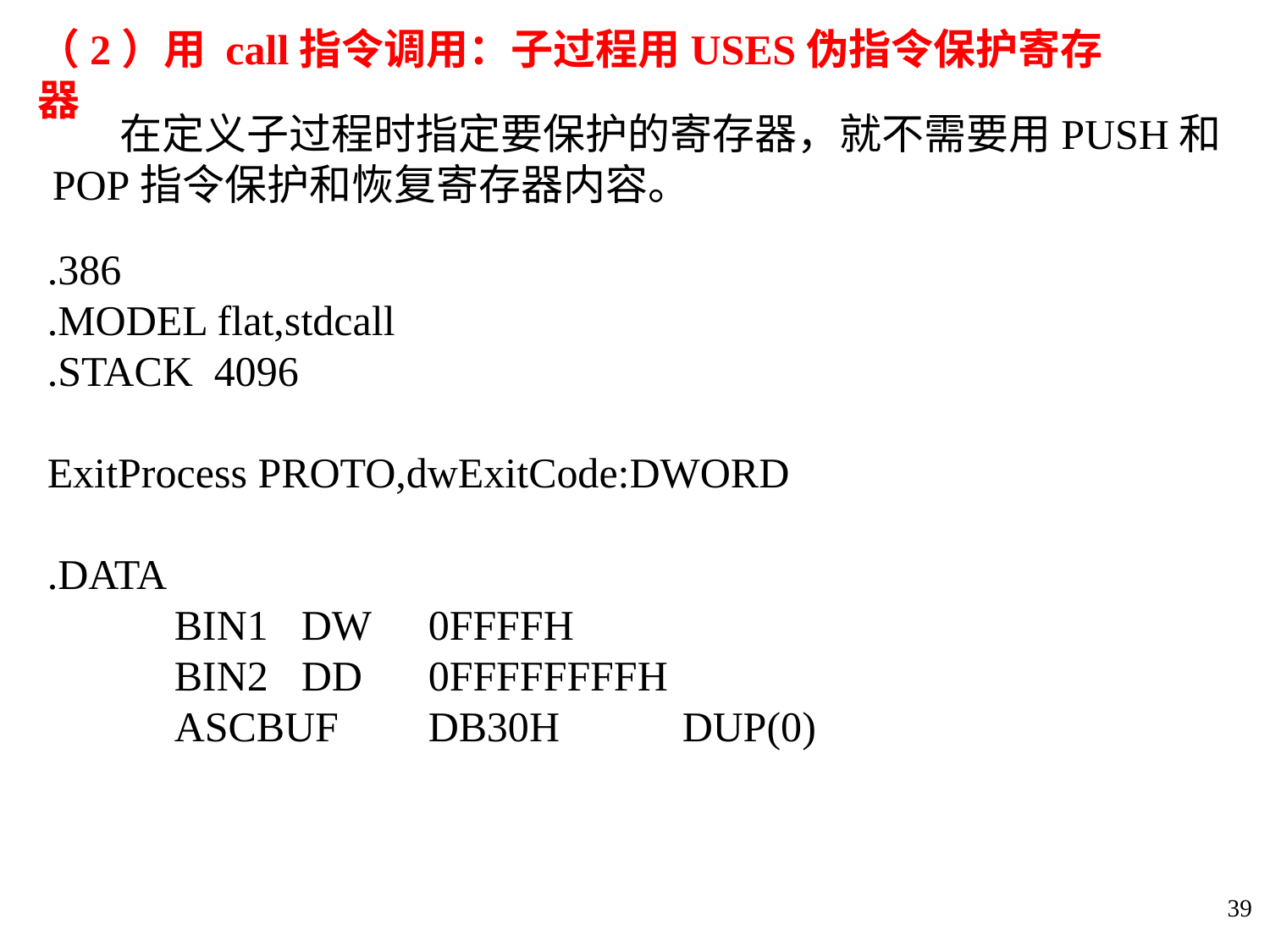

（2）用 call指令调用：子过程用USES伪指令保护寄存器
      在定义子过程时指定要保护的寄存器，就不需要用PUSH和POP指令保护和恢复寄存器内容。
.386
.MODEL flat,stdcall
.STACK  4096

ExitProcess PROTO,dwExitCode:DWORD

.DATA
	BIN1	DW	0FFFFH
	BIN2	DD	0FFFFFFFFH
	ASCBUF	DB30H	DUP(0)
39